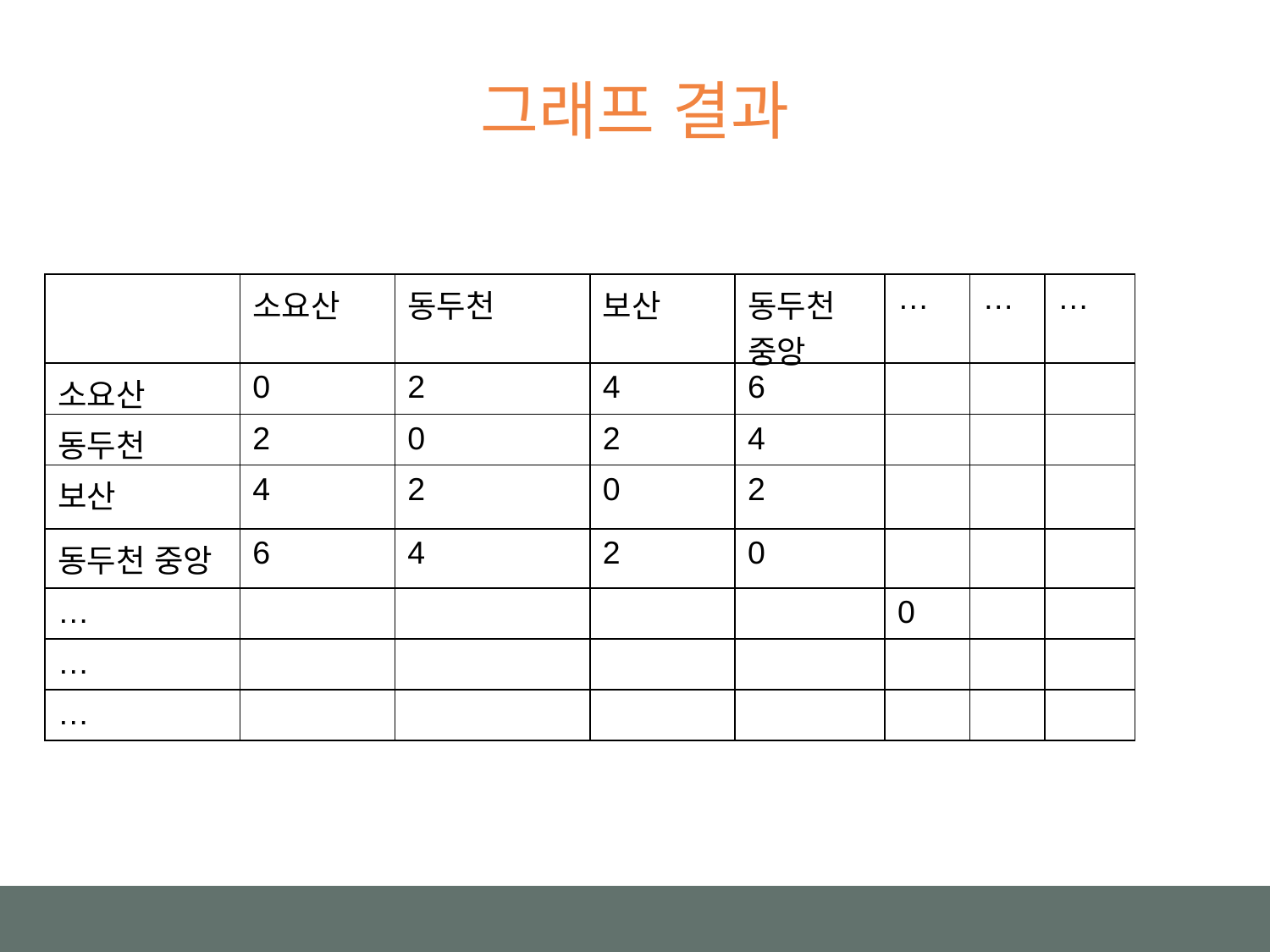

그래프 결과
|  | 소요산 | 동두천 | 보산 | 동두천 중앙 | … | … | … |
| --- | --- | --- | --- | --- | --- | --- | --- |
| 소요산 | 0 | 2 | 4 | 6 |  |  |  |
| 동두천 | 2 | 0 | 2 | 4 |  |  |  |
| 보산 | 4 | 2 | 0 | 2 |  |  |  |
| 동두천 중앙 | 6 | 4 | 2 | 0 |  |  |  |
| … |  |  |  |  | 0 |  |  |
| … |  |  |  |  |  |  |  |
| … |  |  |  |  |  |  |  |